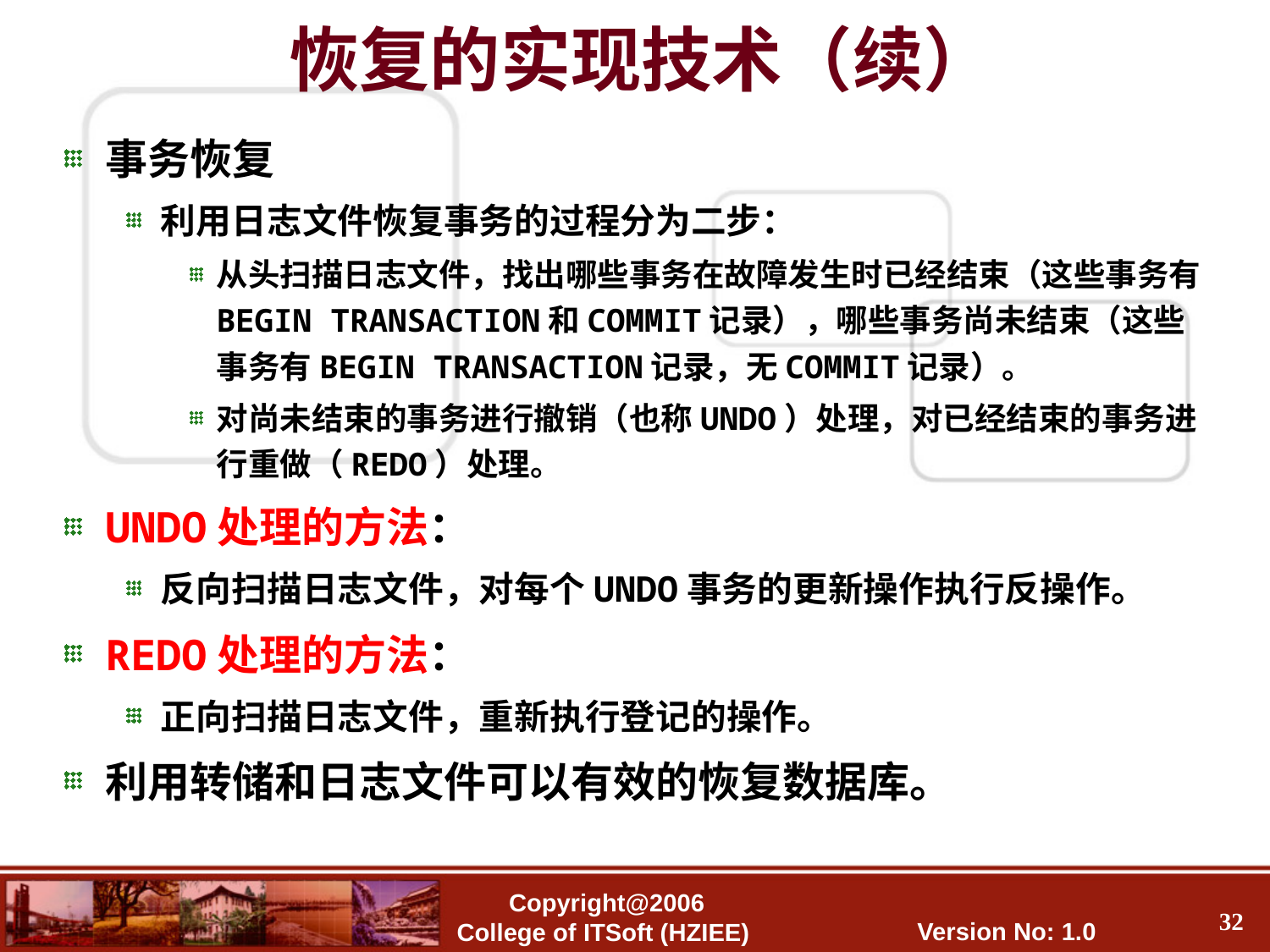

# 恢复的实现技术（续）
事务恢复
利用日志文件恢复事务的过程分为二步：
从头扫描日志文件，找出哪些事务在故障发生时已经结束（这些事务有BEGIN TRANSACTION和COMMIT记录），哪些事务尚未结束（这些事务有BEGIN TRANSACTION记录，无COMMIT记录）。
对尚未结束的事务进行撤销（也称UNDO）处理，对已经结束的事务进行重做（REDO）处理。
UNDO处理的方法：
反向扫描日志文件，对每个UNDO事务的更新操作执行反操作。
REDO处理的方法：
正向扫描日志文件，重新执行登记的操作。
利用转储和日志文件可以有效的恢复数据库。